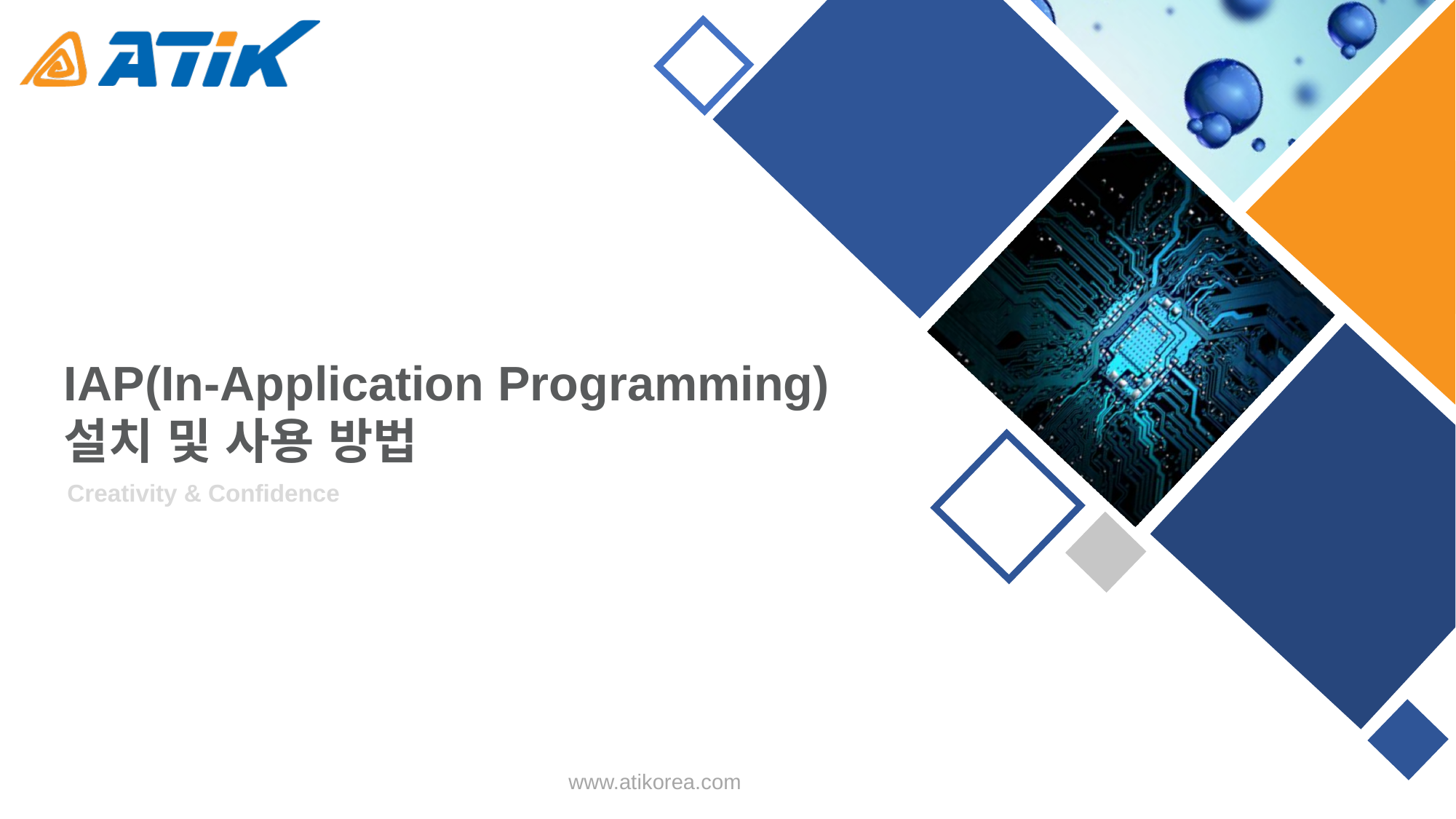

IAP(In-Application Programming)
설치 및 사용 방법
Creativity & Confidence
www.atikorea.com